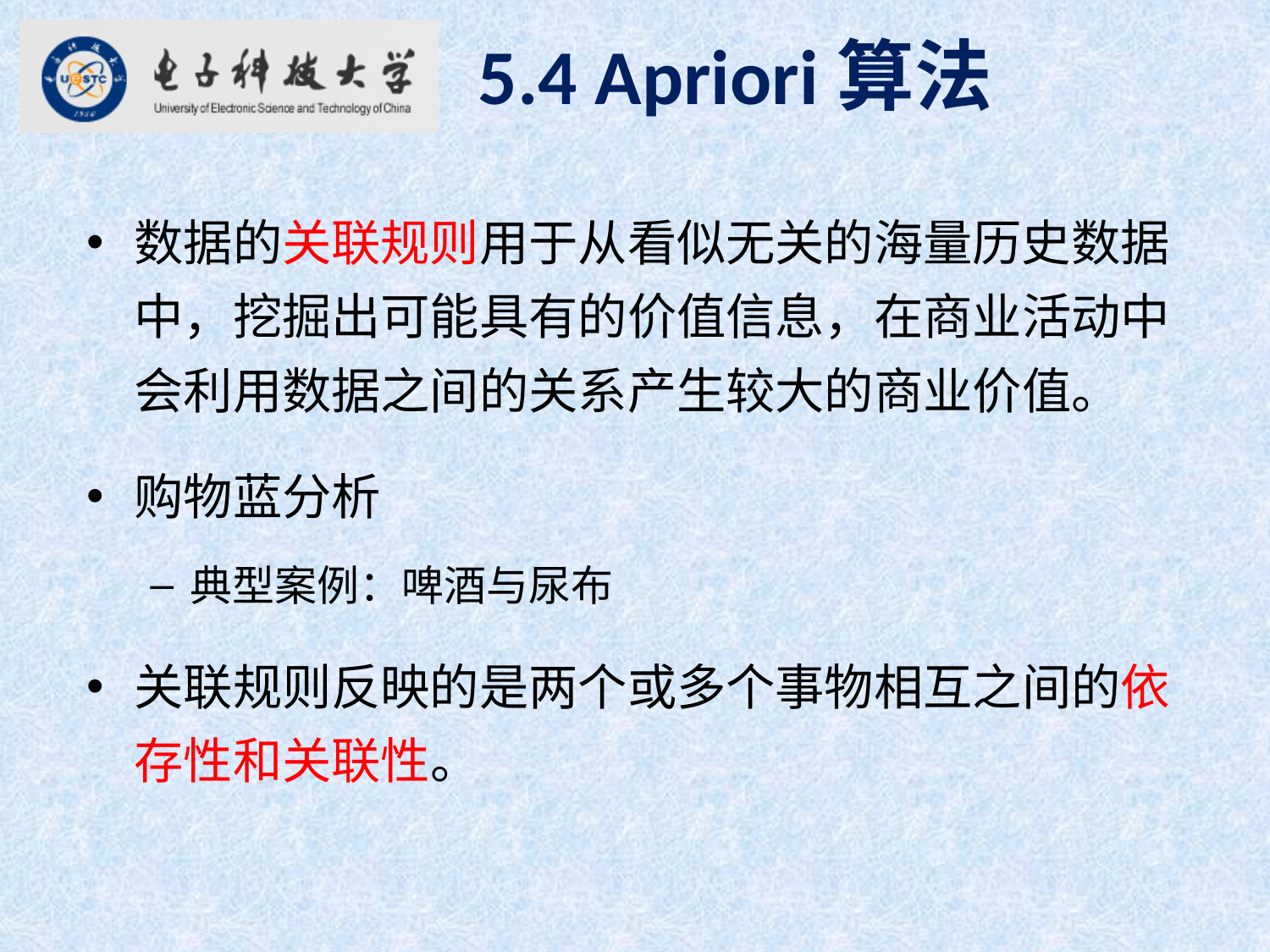

5.4 Apriori算法
数据的关联规则用于从看似无关的海量历史数据中，挖掘出可能具有的价值信息，在商业活动中会利用数据之间的关系产生较大的商业价值。
购物蓝分析
典型案例：啤酒与尿布
关联规则反映的是两个或多个事物相互之间的依存性和关联性。